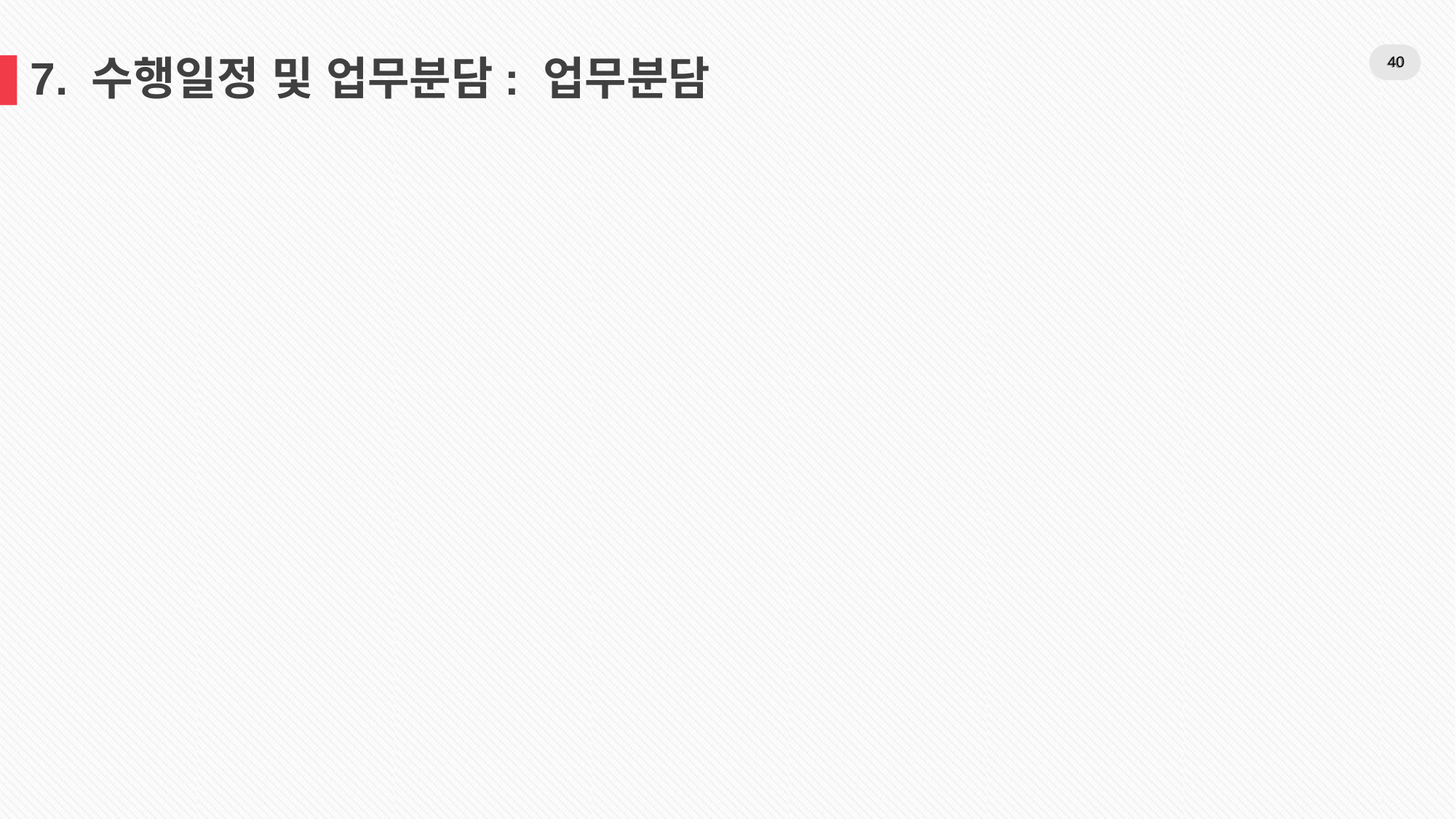

40
40
7. 수행일정 및 업무분담: 업무분담